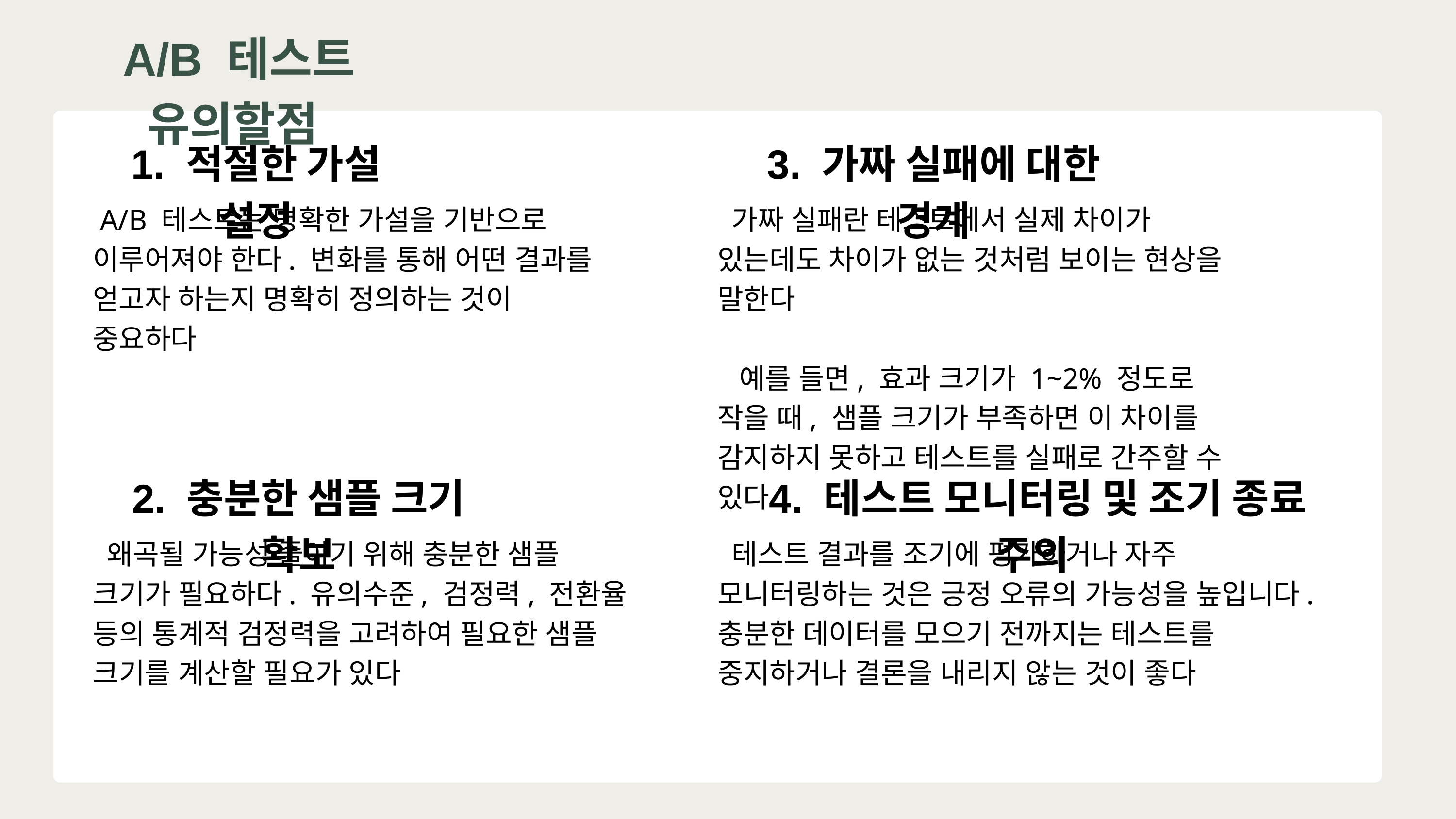

A/B 테스트 유의할점

1. 적절한 가설 설정
3. 가짜 실패에 대한 경계

 A/B 테스트는 명확한 가설을 기반으로 이루어져야 한다. 변화를 통해 어떤 결과를 얻고자 하는지 명확히 정의하는 것이 중요하다
 가짜 실패란 테스트에서 실제 차이가 있는데도 차이가 없는 것처럼 보이는 현상을 말한다

  예를 들면, 효과 크기가 1~2% 정도로 작을 때, 샘플 크기가 부족하면 이 차이를 감지하지 못하고 테스트를 실패로 간주할 수 있다
2. 충분한 샘플 크기 확보
 4. 테스트 모니터링 및 조기 종료 주의
 왜곡될 가능성 줄이기 위해 충분한 샘플 크기가 필요하다. 유의수준, 검정력, 전환율 등의 통계적 검정력을 고려하여 필요한 샘플 크기를 계산할 필요가 있다
 테스트 결과를 조기에 평가하거나 자주 모니터링하는 것은 긍정 오류의 가능성을 높입니다. 충분한 데이터를 모으기 전까지는 테스트를 중지하거나 결론을 내리지 않는 것이 좋다